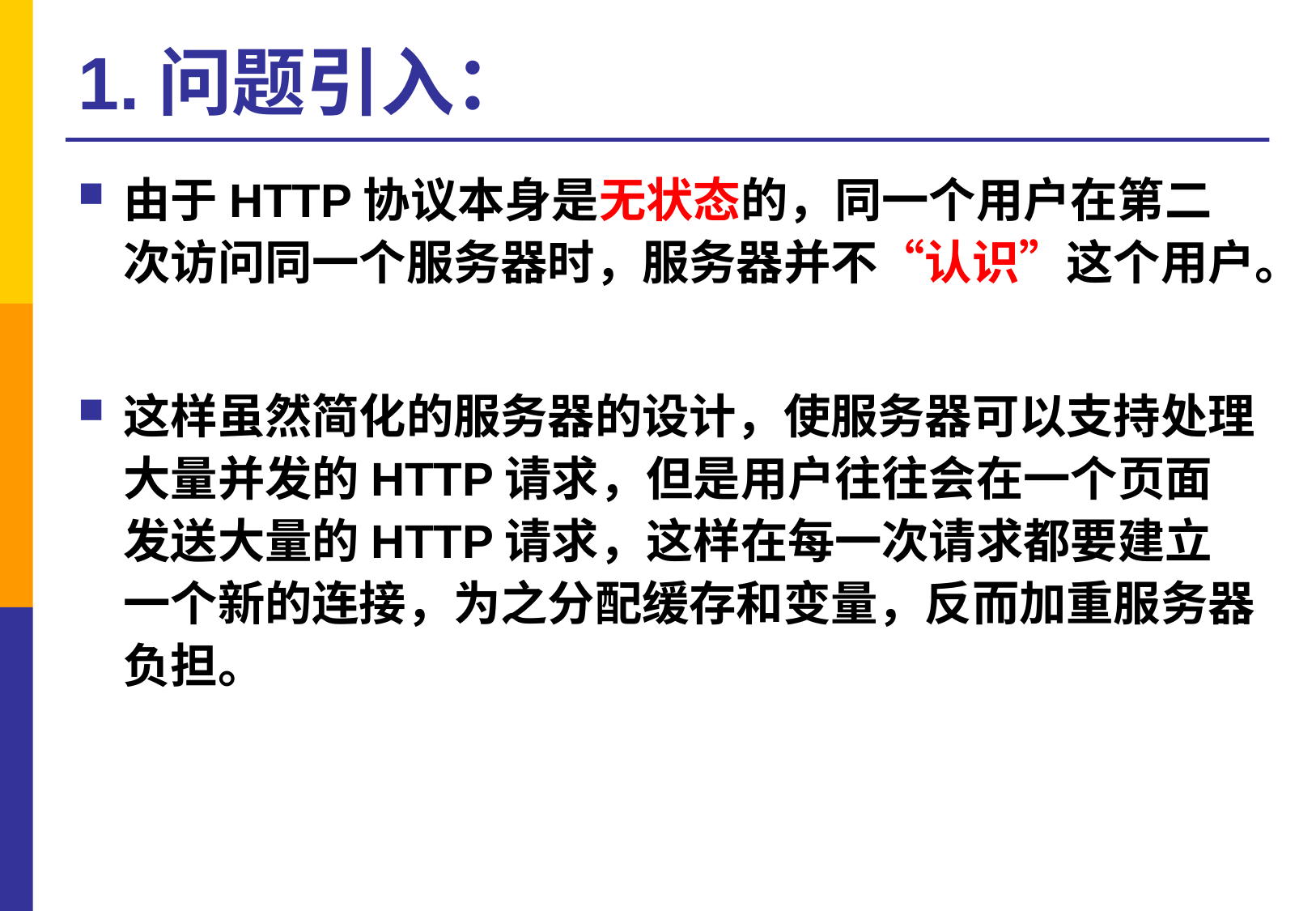

# 1.问题引入：
由于HTTP协议本身是无状态的，同一个用户在第二次访问同一个服务器时，服务器并不“认识”这个用户。

这样虽然简化的服务器的设计，使服务器可以支持处理大量并发的HTTP请求，但是用户往往会在一个页面发送大量的HTTP请求，这样在每一次请求都要建立一个新的连接，为之分配缓存和变量，反而加重服务器负担。